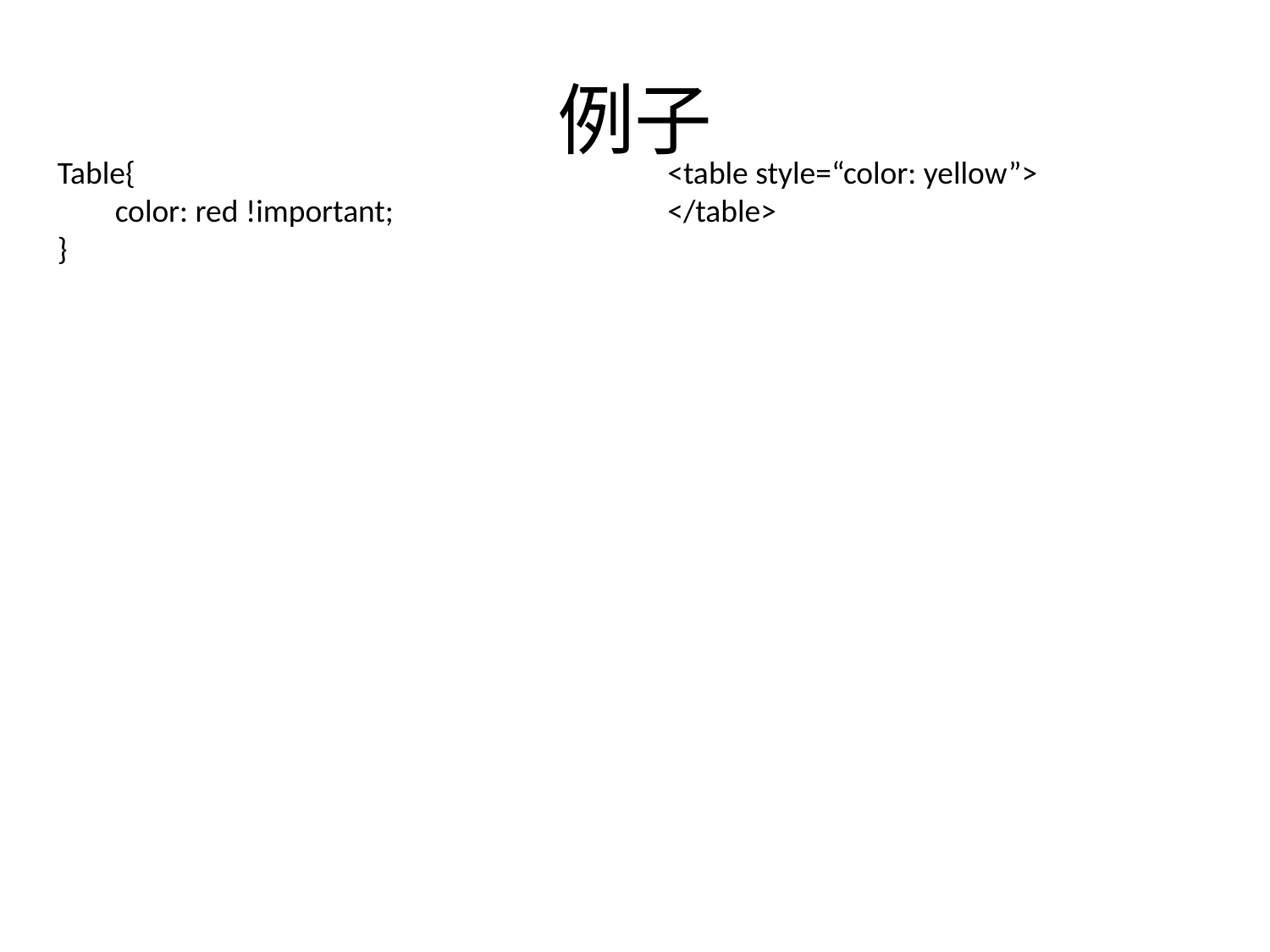

# 例子
Table{
        color: red !important;
}
<table style=“color: yellow”>
</table>